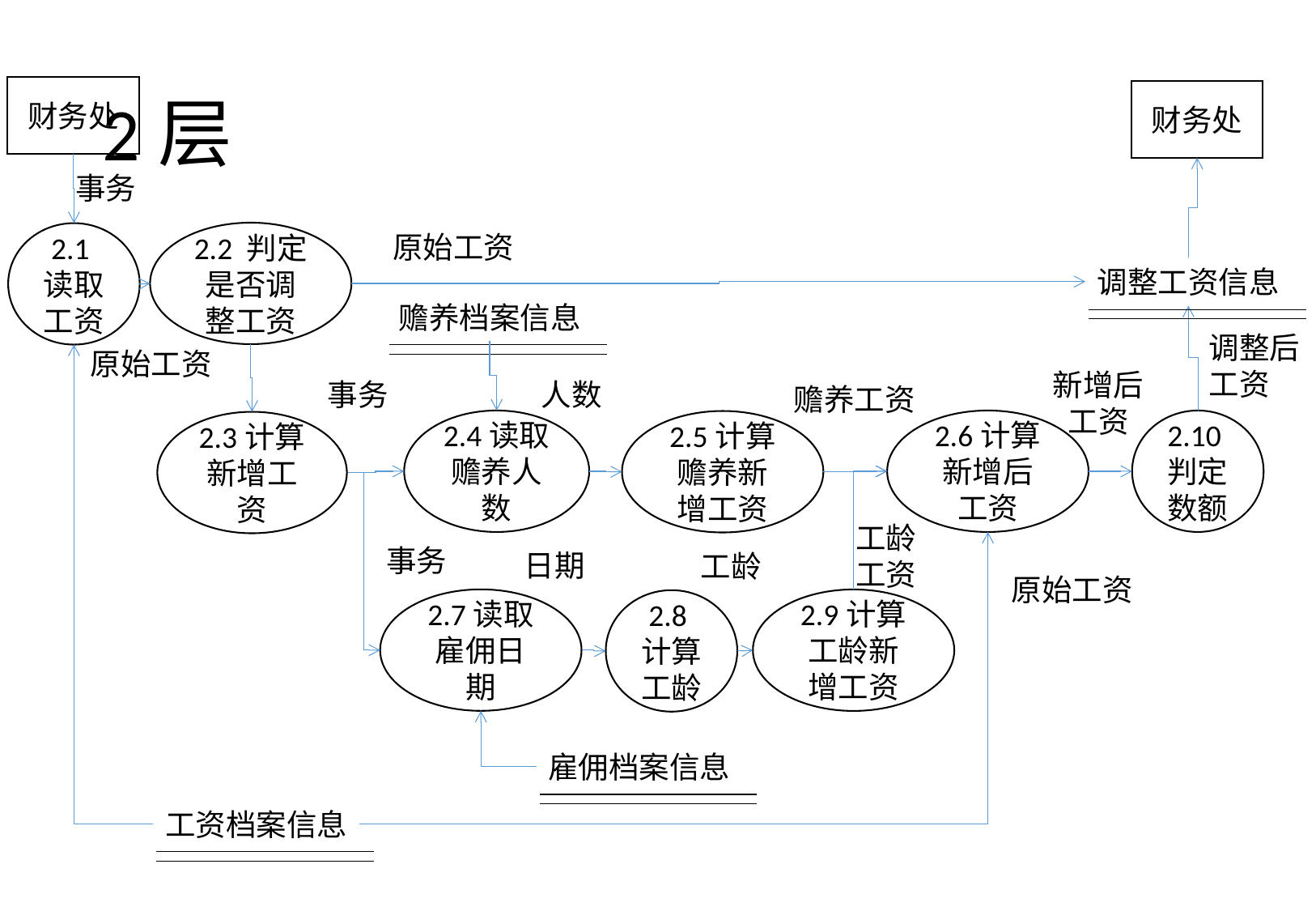

# 2层
财务处
财务处
事务
2.2 判定
是否调整工资
原始工资
2.1读取工资
调整工资信息
赡养档案信息
调整后
工资
原始工资
新增后
工资
事务
人数
赡养工资
2.4读取赡养人数
2.6计算
新增后工资
2.10判定数额
2.5计算
赡养新增工资
2.3计算新增工资
工龄
工资
事务
日期
工龄
原始工资
2.7读取雇佣日期
2.9计算
工龄新增工资
2.8计算工龄
雇佣档案信息
工资档案信息